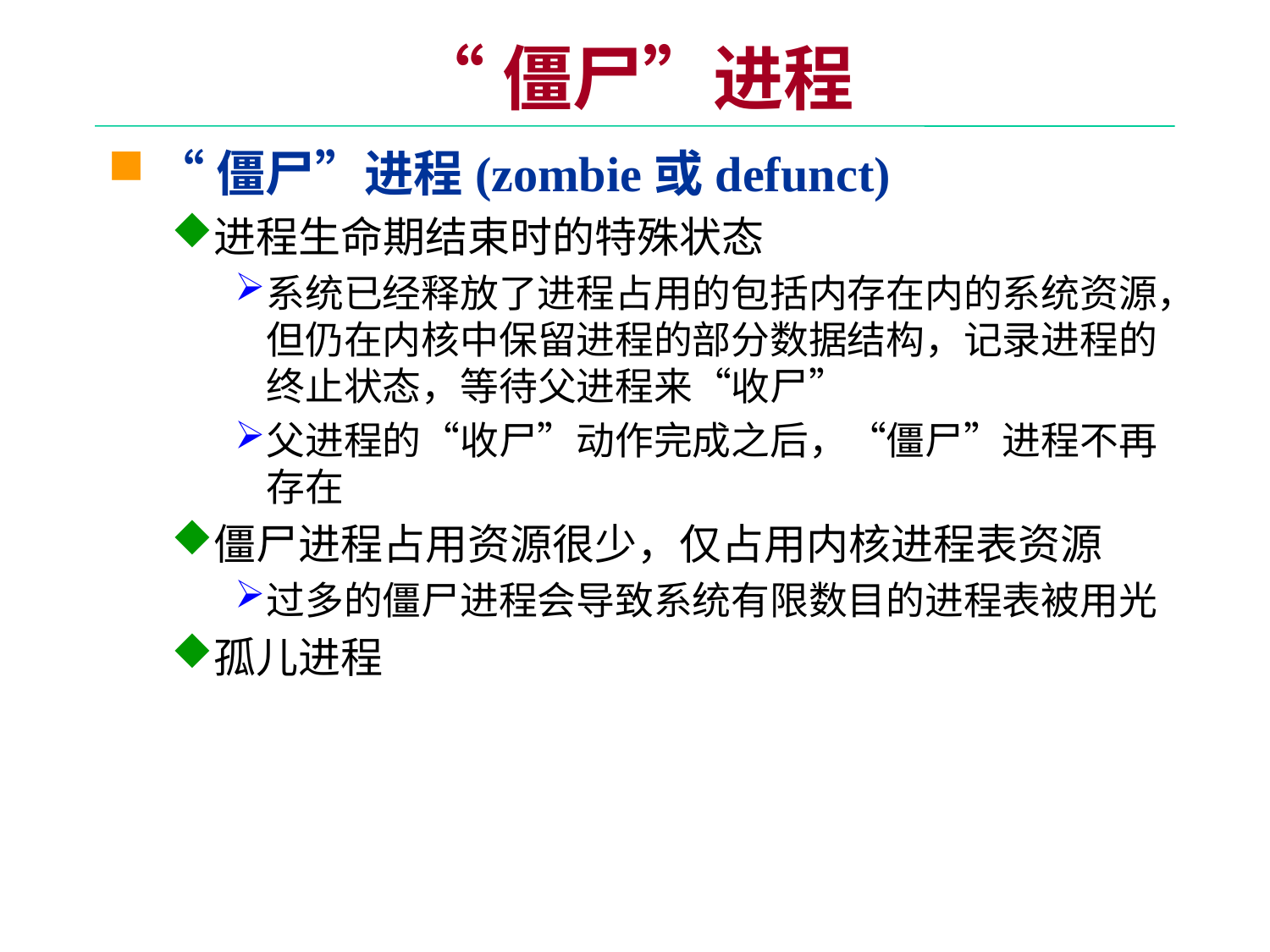

# “僵尸”进程
“僵尸”进程(zombie或defunct)
进程生命期结束时的特殊状态
系统已经释放了进程占用的包括内存在内的系统资源，但仍在内核中保留进程的部分数据结构，记录进程的终止状态，等待父进程来“收尸”
父进程的“收尸”动作完成之后，“僵尸”进程不再存在
僵尸进程占用资源很少，仅占用内核进程表资源
过多的僵尸进程会导致系统有限数目的进程表被用光
孤儿进程